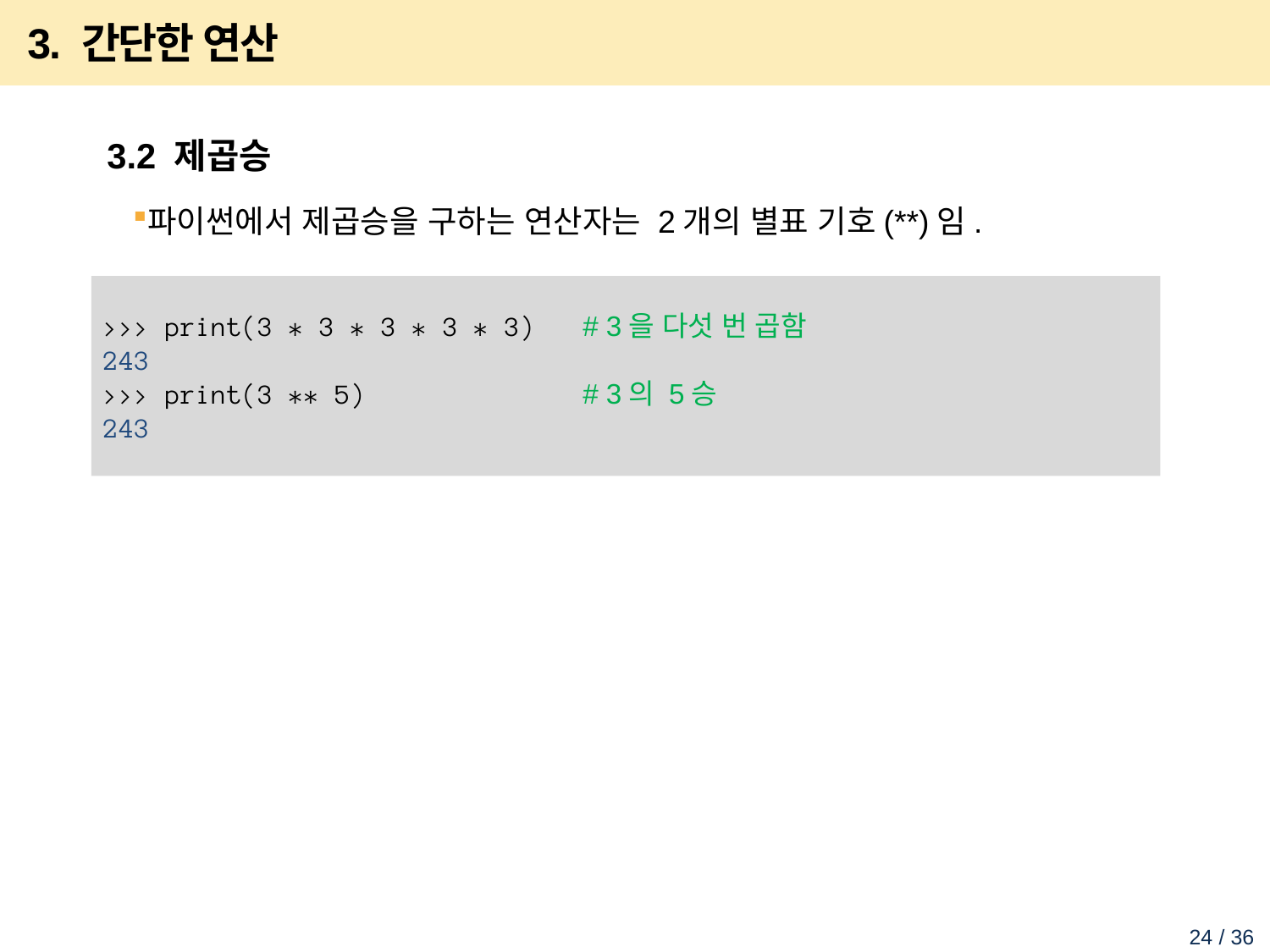

# 3. 간단한 연산
3.2 제곱승
파이썬에서 제곱승을 구하는 연산자는 2개의 별표 기호(**)임.
>>> print(3 * 3 * 3 * 3 * 3)   # 3을 다섯 번 곱함
243
>>> print(3 ** 5)              # 3의 5승
243